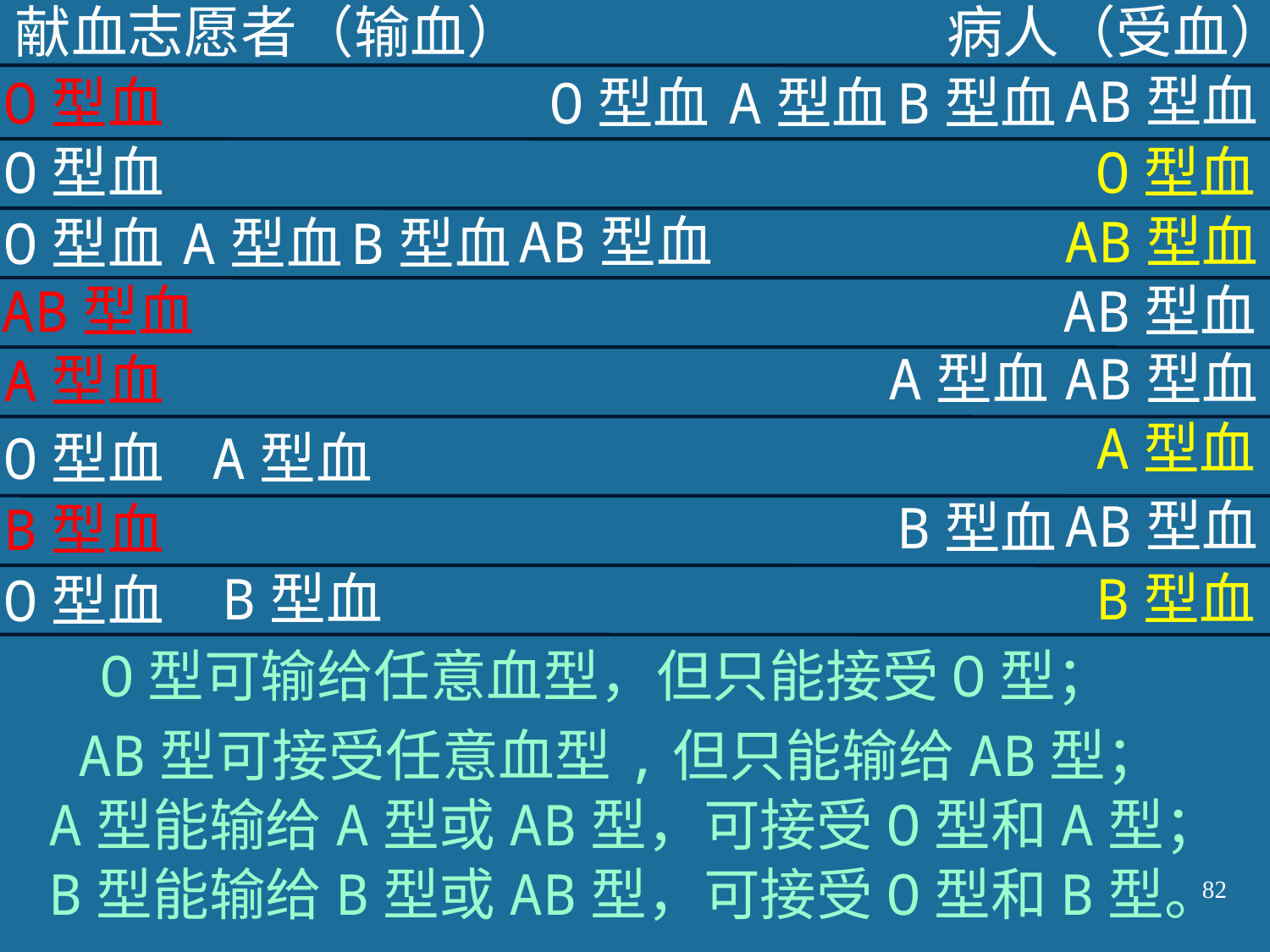

献血志愿者（输血）
病人（受血）
AB型血
O型血
O型血
A型血
B型血
O型血
O型血
AB型血
AB型血
O型血
A型血
B型血
AB型血
AB型血
A型血
AB型血
A型血
A型血
O型血
A型血
AB型血
B型血
B型血
B型血
B型血
O型血
O型可输给任意血型，但只能接受O型；
AB型可接受任意血型,但只能输给AB型；
A型能输给A型或AB型，可接受O型和A型；
B型能输给B型或AB型，可接受O型和B型。
82